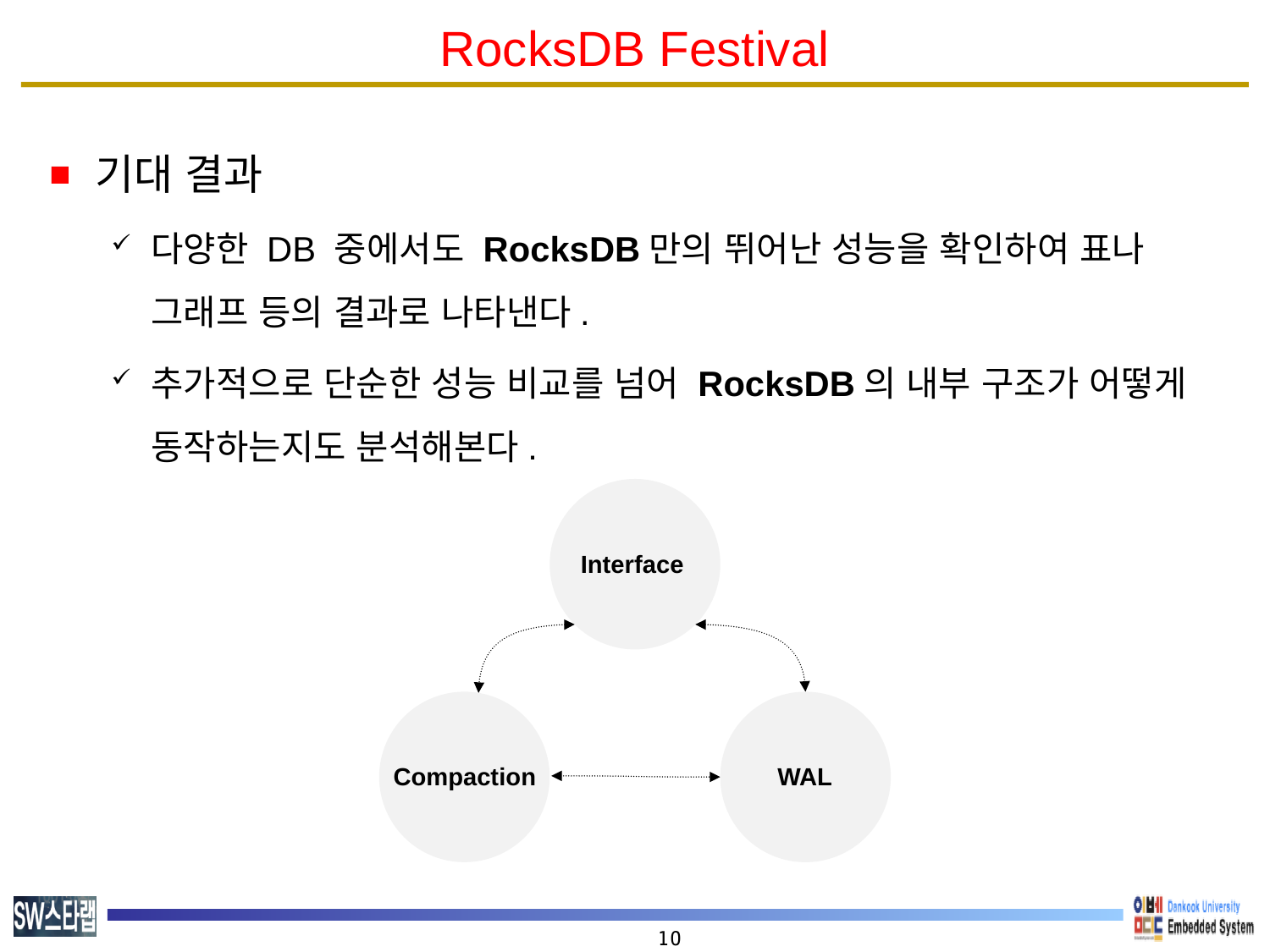

# RocksDB Festival
기대 결과
다양한 DB 중에서도 RocksDB만의 뛰어난 성능을 확인하여 표나 그래프 등의 결과로 나타낸다.
추가적으로 단순한 성능 비교를 넘어 RocksDB의 내부 구조가 어떻게 동작하는지도 분석해본다.

Interface

Compaction
WAL
10